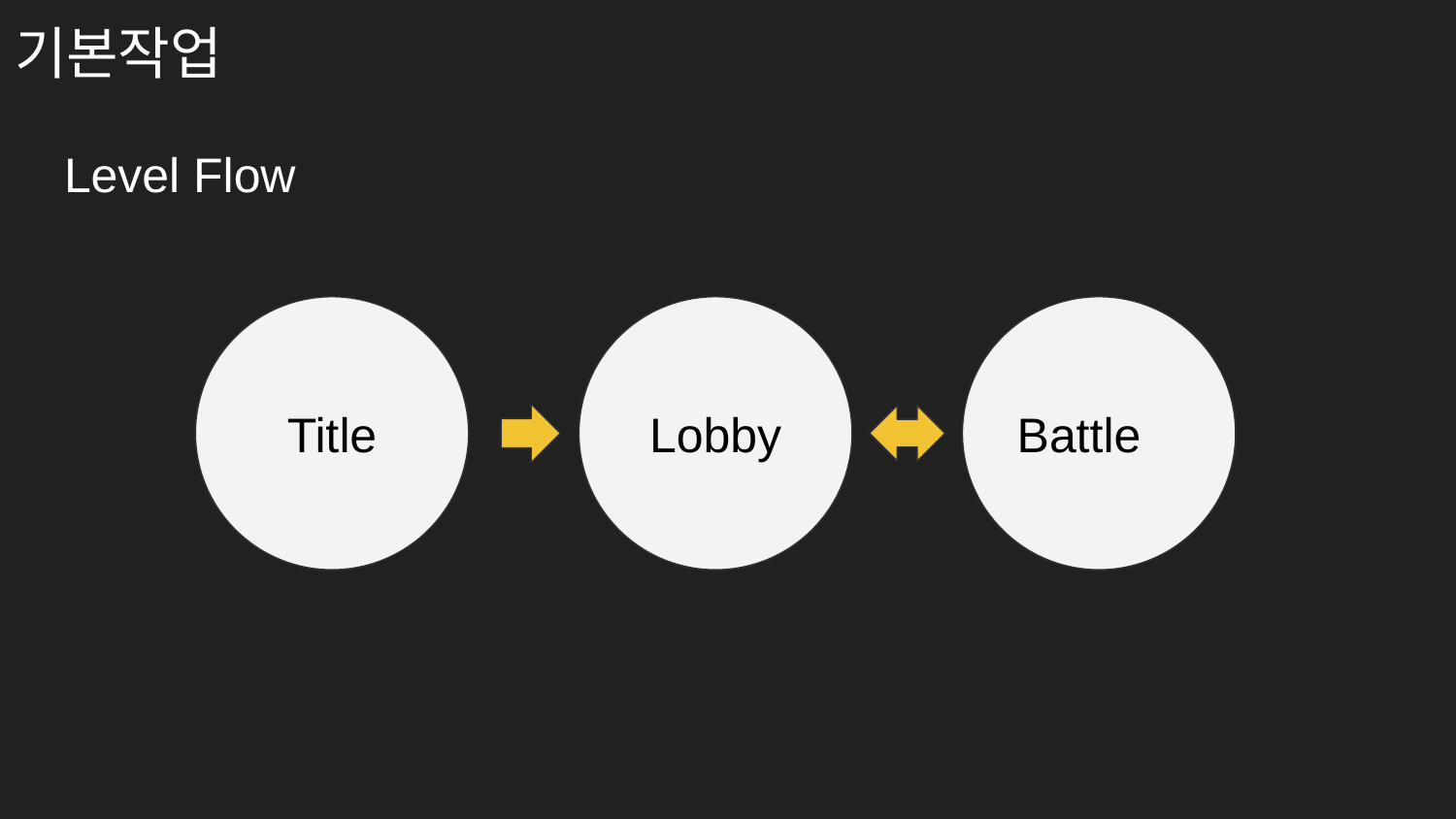

# 기본작업
Level Flow
Title
Lobby
Battle